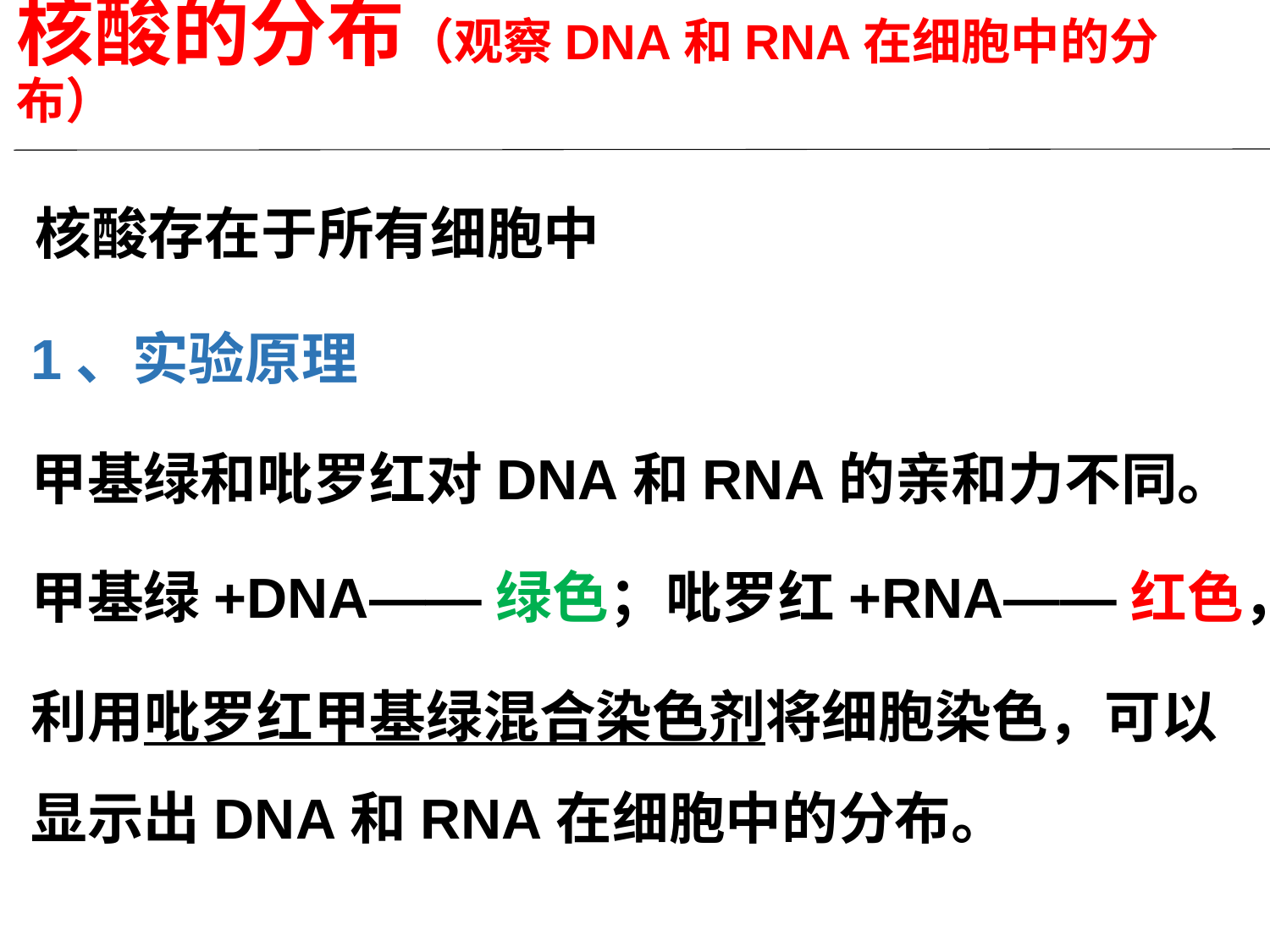

# 核酸的分布（观察DNA和RNA在细胞中的分布）
核酸存在于所有细胞中

1、实验原理
甲基绿和吡罗红对DNA和RNA的亲和力不同。
甲基绿+DNA——绿色；吡罗红+RNA——红色，
利用吡罗红甲基绿混合染色剂将细胞染色，可以显示出DNA和RNA在细胞中的分布。